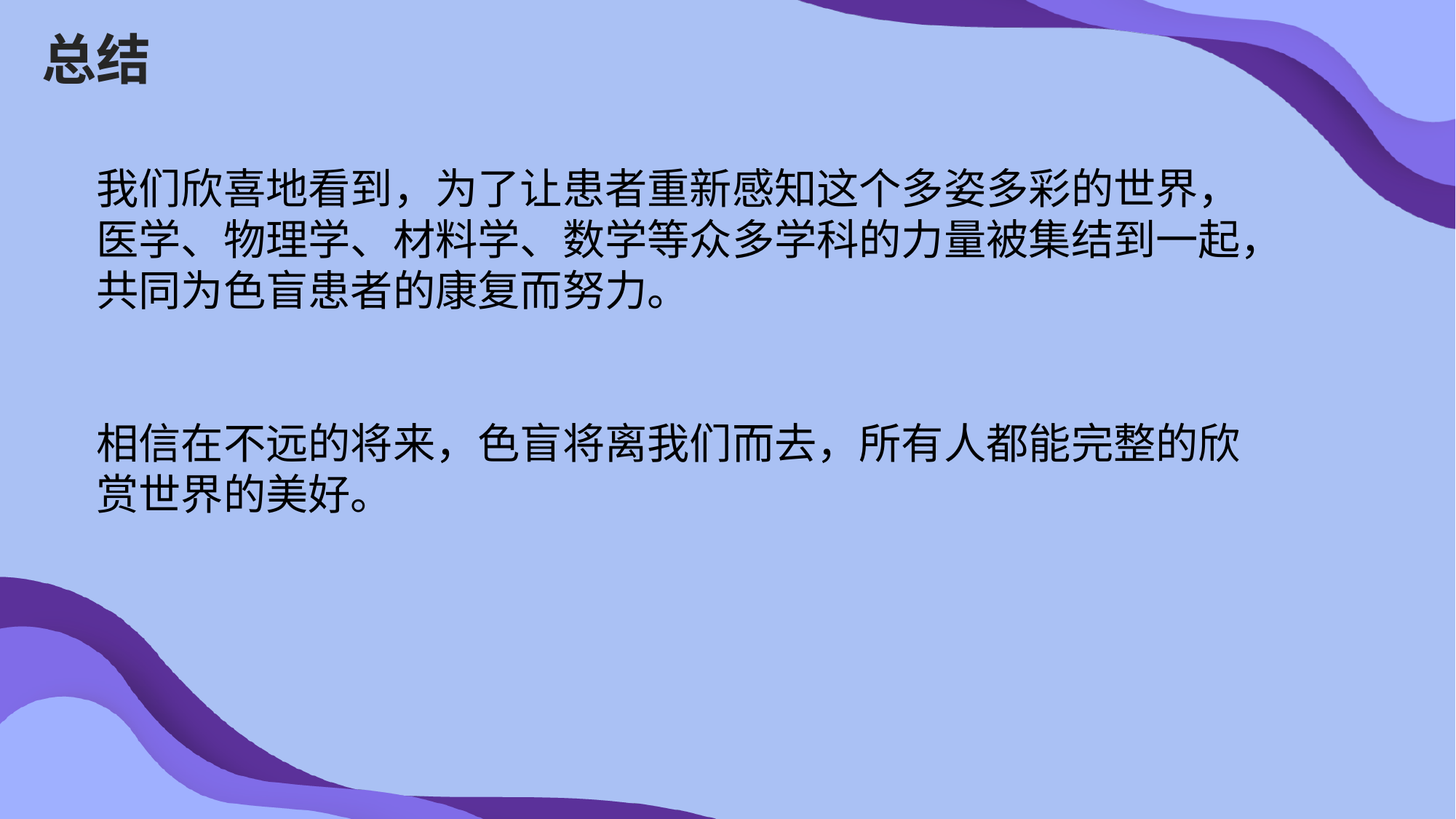

总结
我们欣喜地看到，为了让患者重新感知这个多姿多彩的世界，医学、物理学、材料学、数学等众多学科的力量被集结到一起，共同为色盲患者的康复而努力。

相信在不远的将来，色盲将离我们而去，所有人都能完整的欣赏世界的美好。